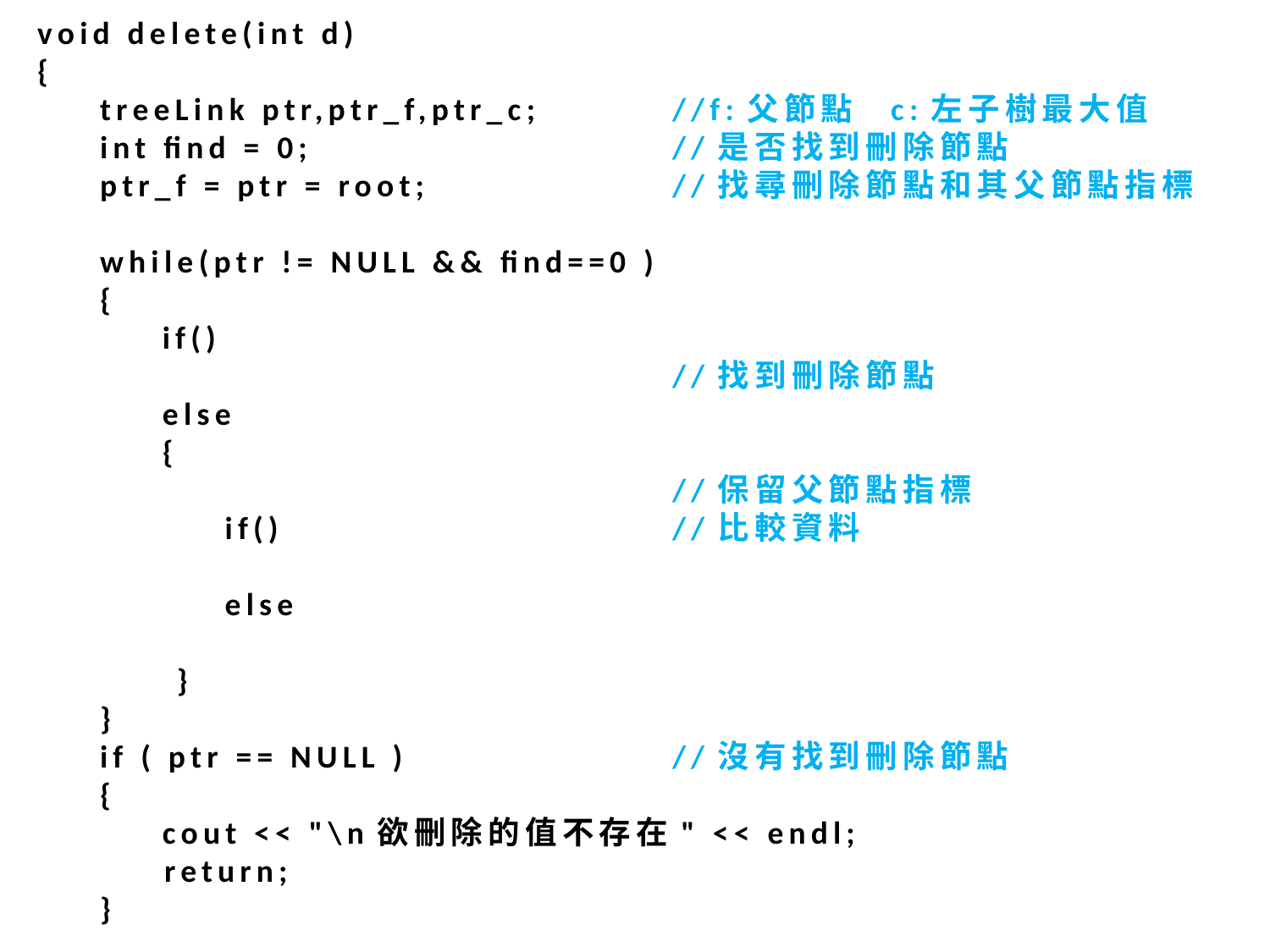

void delete(int d)
{
     treeLink ptr,ptr_f,ptr_c;		//f:父節點  c:左子樹最大值
     int find = 0;                  		//是否找到刪除節點
     ptr_f = ptr = root;            	//找尋刪除節點和其父節點指標

     while(ptr != NULL && find==0 )
     {
          if()
					//找到刪除節點
          else
          {
					//保留父節點指標
               if()         			//比較資料

               else

        	 }
     }
     if ( ptr == NULL )             	//沒有找到刪除節點
     {
          cout << "\n欲刪除的值不存在" << endl;
	return;
     }